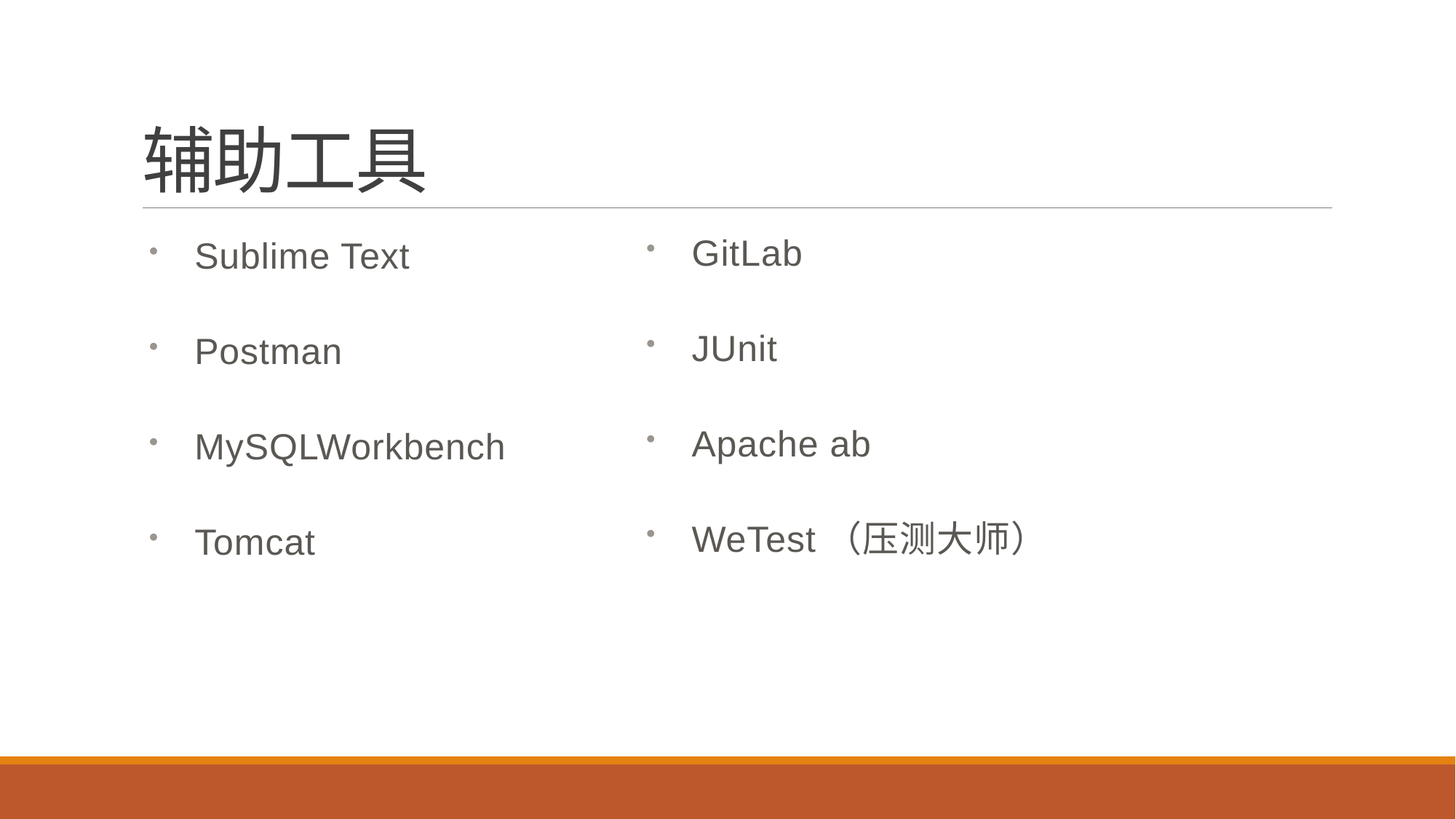

# 辅助工具
GitLab
JUnit
Apache ab
WeTest（压测大师）
Sublime Text
Postman
MySQLWorkbench
Tomcat